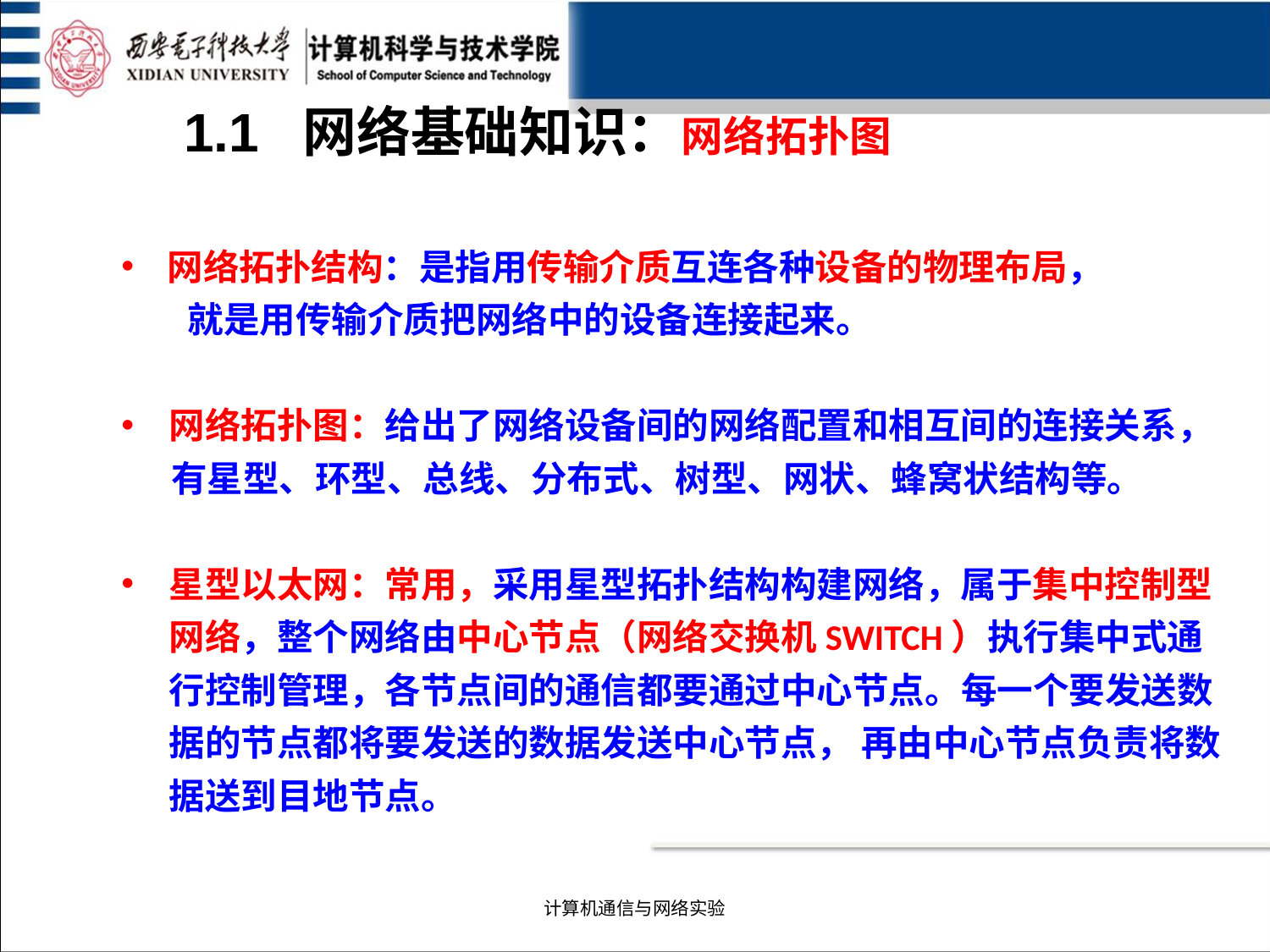

1.1  网络基础知识：网络拓扑图
网络拓扑结构：是指用传输介质互连各种设备的物理布局，
       就是用传输介质把网络中的设备连接起来。

网络拓扑图：给出了网络设备间的网络配置和相互间的连接关系，
     有星型、环型、总线、分布式、树型、网状、蜂窝状结构等。

星型以太网：常用，采用星型拓扑结构构建网络，属于集中控制型网络，整个网络由中心节点（网络交换机SWITCH）执行集中式通行控制管理，各节点间的通信都要通过中心节点。每一个要发送数据的节点都将要发送的数据发送中心节点， 再由中心节点负责将数据送到目地节点。
计算机通信与网络实验